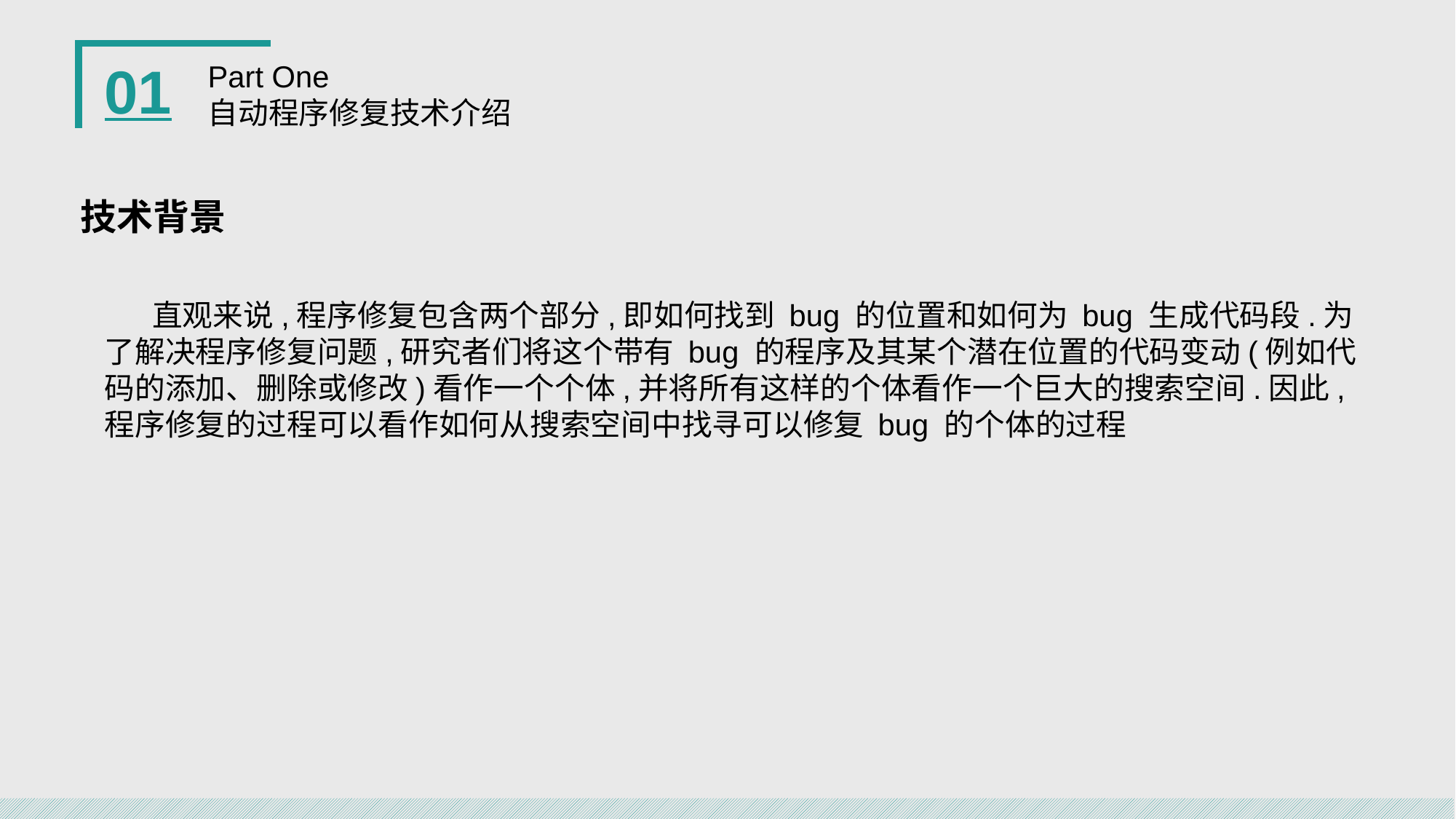

01
Part One
自动程序修复技术介绍
技术背景
      直观来说,程序修复包含两个部分,即如何找到 bug 的位置和如何为 bug 生成代码段.为了解决程序修复问题,研究者们将这个带有 bug 的程序及其某个潜在位置的代码变动(例如代码的添加、删除或修改)看作一个个体,并将所有这样的个体看作一个巨大的搜索空间.因此,程序修复的过程可以看作如何从搜索空间中找寻可以修复 bug 的个体的过程